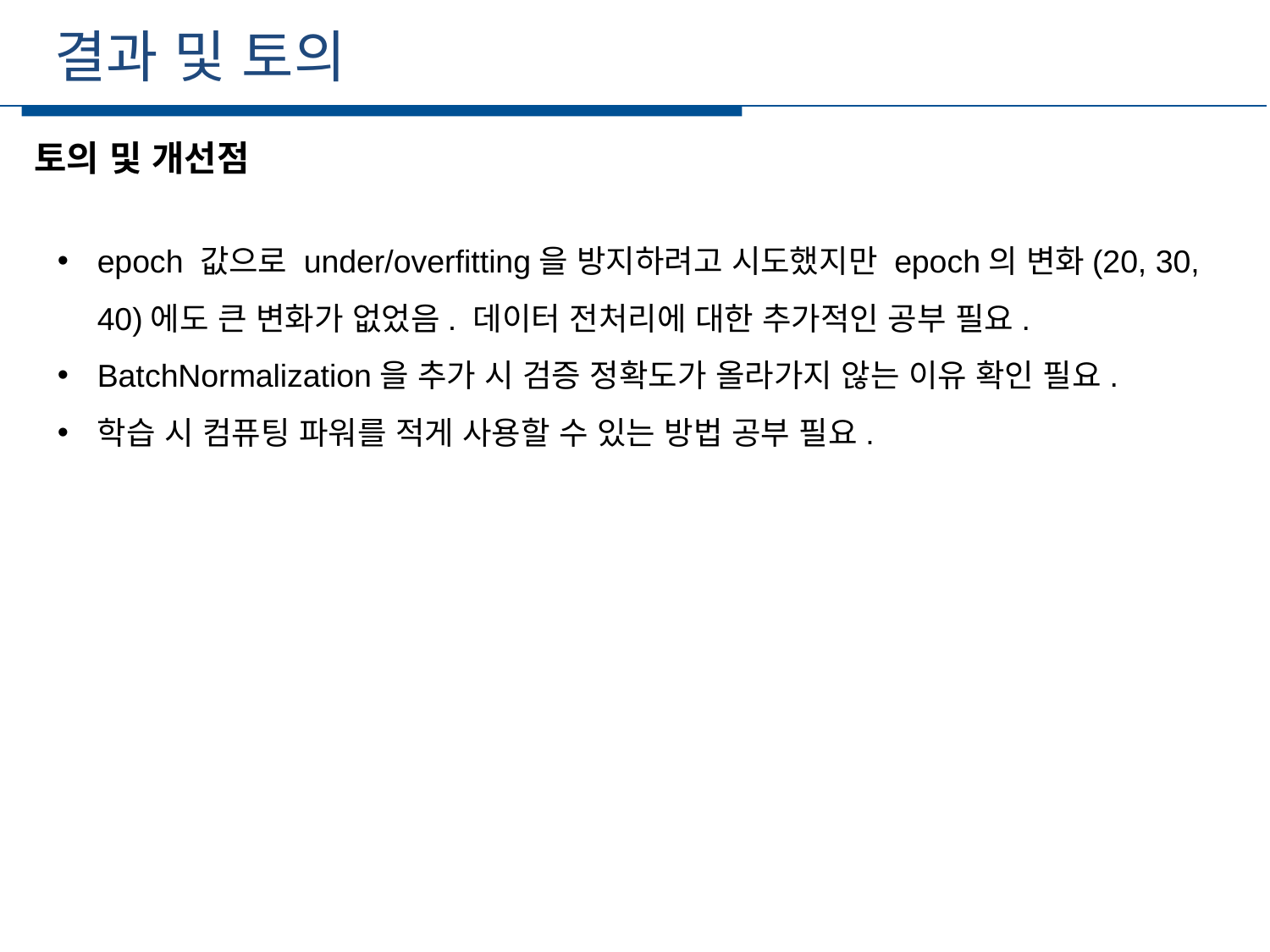

결과 및 토의
세부일정

토의 및 개선점

epoch 값으로 under/overfitting을 방지하려고 시도했지만 epoch의 변화(20, 30, 40)에도 큰 변화가 없었음. 데이터 전처리에 대한 추가적인 공부 필요.
BatchNormalization을 추가 시 검증 정확도가 올라가지 않는 이유 확인 필요.
학습 시 컴퓨팅 파워를 적게 사용할 수 있는 방법 공부 필요.